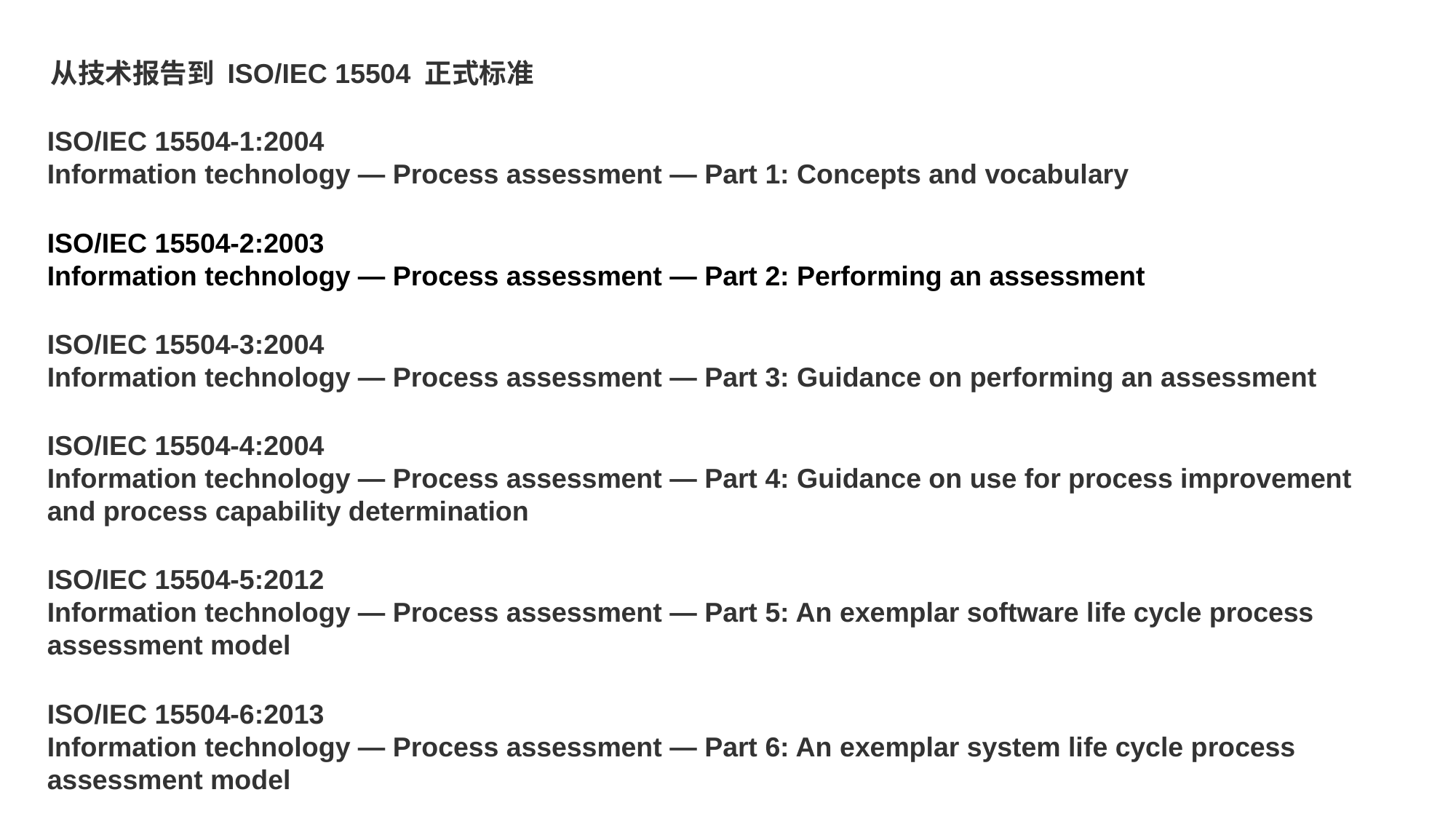

从技术报告到 ISO/IEC 15504 正式标准
ISO/IEC 15504-1:2004
Information technology — Process assessment — Part 1: Concepts and vocabulary
ISO/IEC 15504-2:2003
Information technology — Process assessment — Part 2: Performing an assessment
ISO/IEC 15504-3:2004
Information technology — Process assessment — Part 3: Guidance on performing an assessment
ISO/IEC 15504-4:2004
Information technology — Process assessment — Part 4: Guidance on use for process improvement and process capability determination
ISO/IEC 15504-5:2012
Information technology — Process assessment — Part 5: An exemplar software life cycle process assessment model
ISO/IEC 15504-6:2013
Information technology — Process assessment — Part 6: An exemplar system life cycle process assessment model